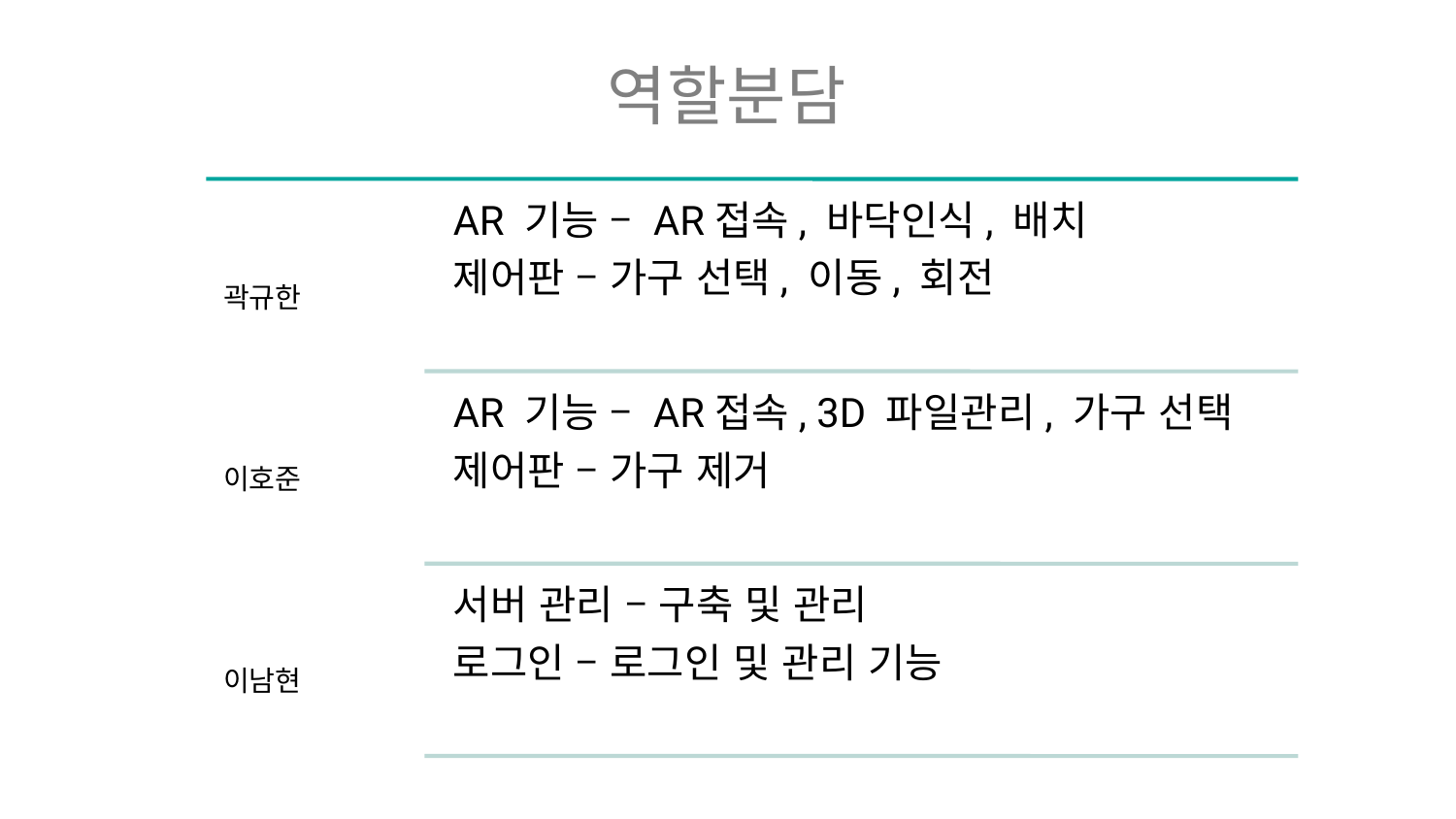

# 역할분담

곽규한

이호준

이남현
AR 기능 – AR접속, 바닥인식, 배치
제어판 – 가구 선택, 이동, 회전

AR 기능 – AR접속, 3D 파일관리, 가구 선택
제어판 – 가구 제거

서버 관리 – 구축 및 관리
로그인 – 로그인 및 관리 기능